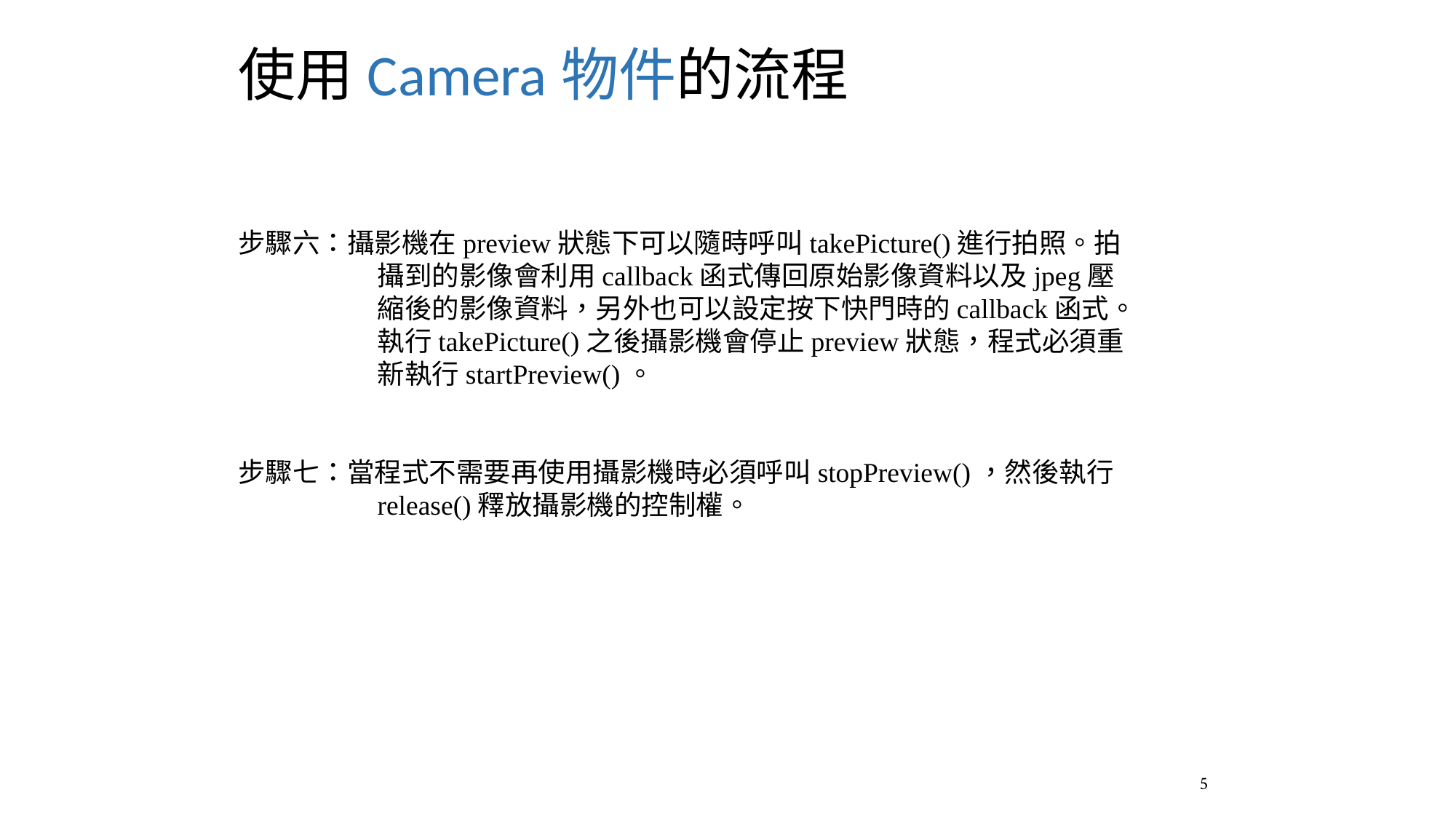

使用Camera物件的流程
步驟六：攝影機在preview狀態下可以隨時呼叫takePicture()進行拍照。拍攝到的影像會利用callback函式傳回原始影像資料以及jpeg壓縮後的影像資料，另外也可以設定按下快門時的callback函式。執行takePicture()之後攝影機會停止preview狀態，程式必須重新執行startPreview()。

步驟七：當程式不需要再使用攝影機時必須呼叫stopPreview()，然後執行release()釋放攝影機的控制權。
5